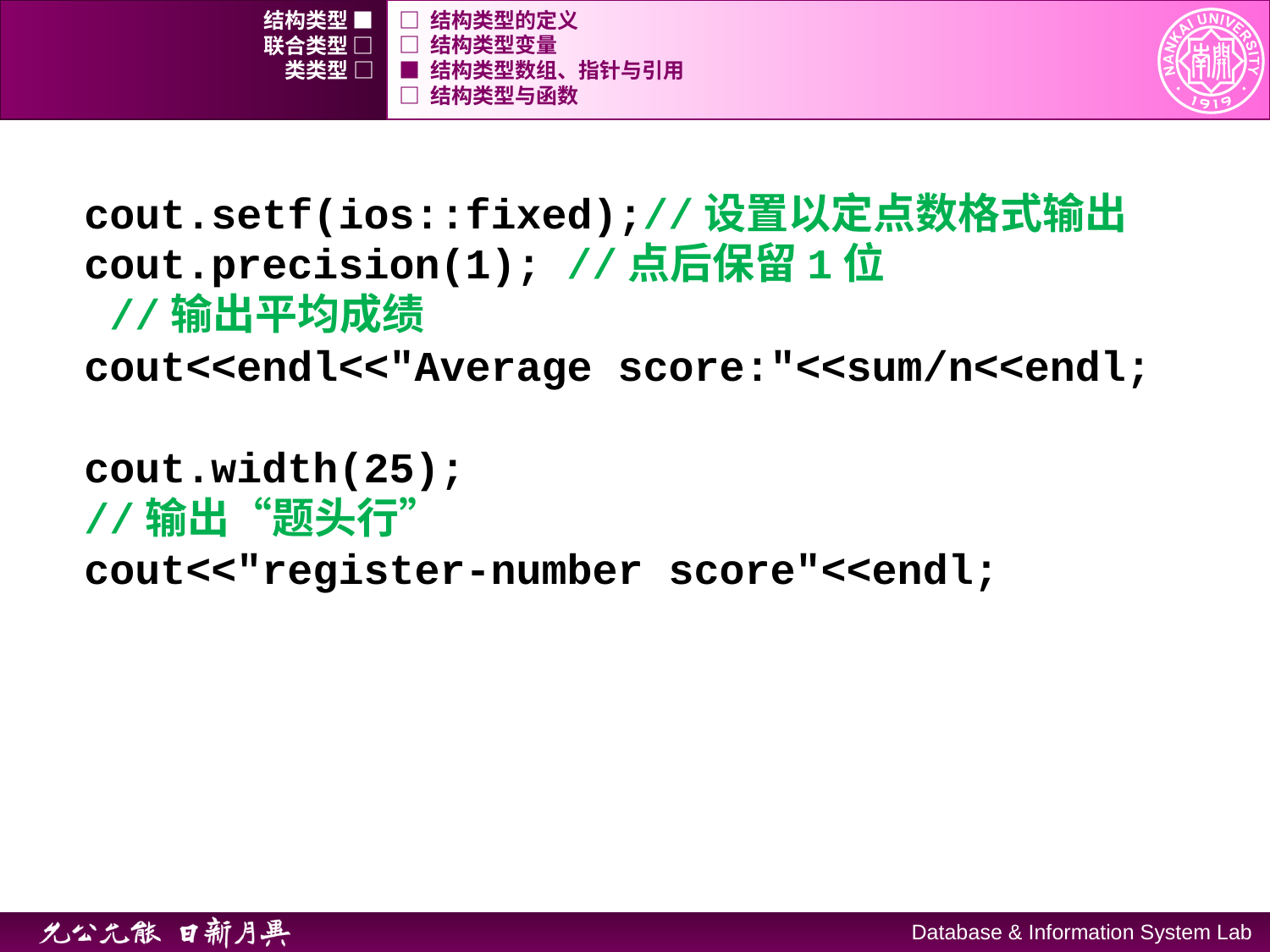

结构类型 ■
□ 结构类型的定义
联合类型 □
□ 结构类型变量
类类型 □
■ 结构类型数组、指针与引用

□ 结构类型与函数
	cout.setf(ios::fixed);//设置以定点数格式输出
	cout.precision(1); //点后保留1位
	 //输出平均成绩
	cout<<endl<<"Average score:"<<sum/n<<endl;
	cout.width(25);
	//输出“题头行”
	cout<<"register-number score"<<endl;